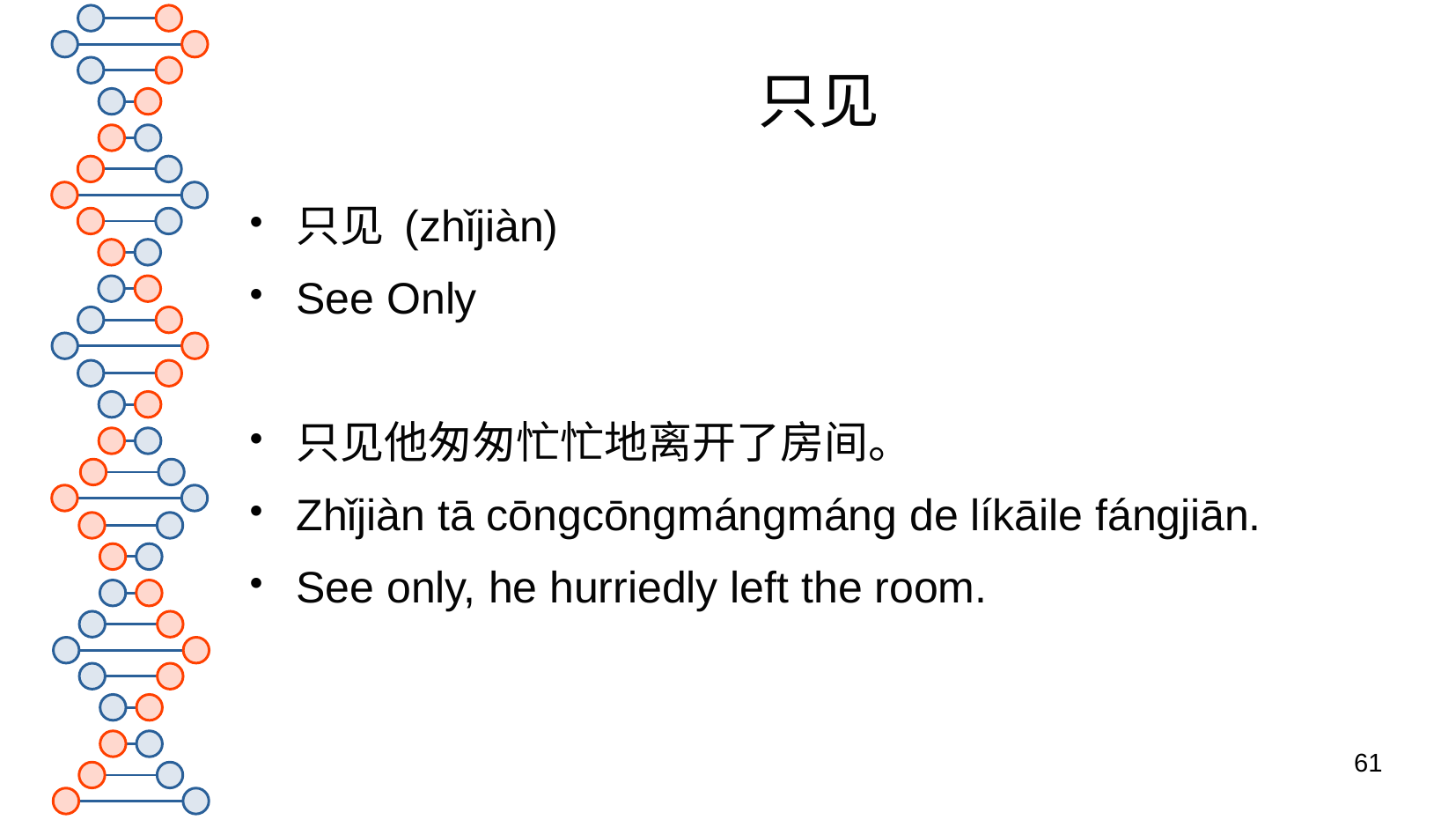

# 只见
只见 (zhǐjiàn)
See Only

只见他匆匆忙忙地离开了房间。
Zhǐjiàn tā cōngcōngmángmáng de líkāile fángjiān.
See only, he hurriedly left the room.

61